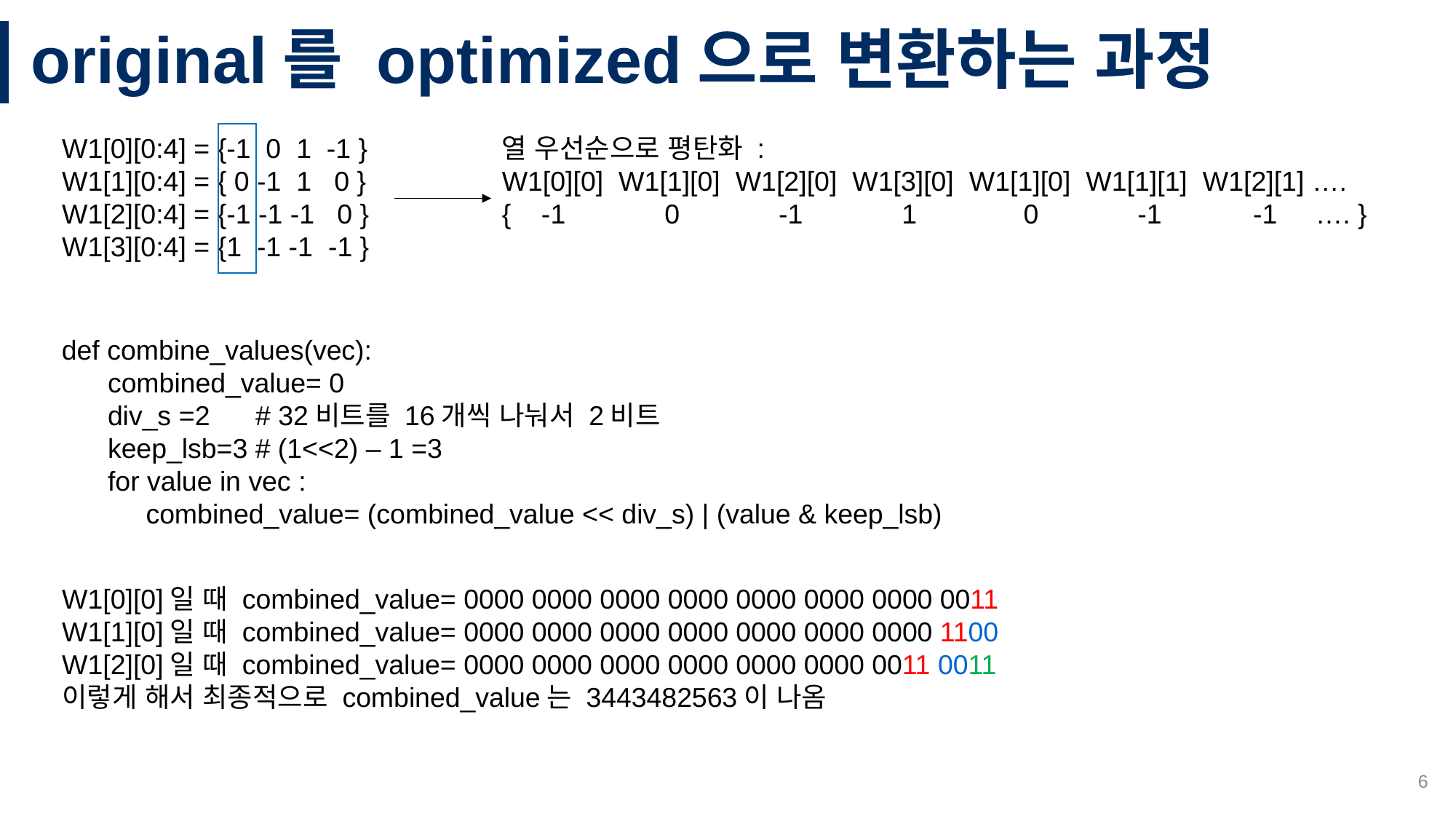

# original를 optimized으로 변환하는 과정

열 우선순으로 평탄화 :
W1[0][0]  W1[1][0]  W1[2][0]  W1[3][0]  W1[1][0]  W1[1][1]  W1[2][1] ….
{    -1             0             -1             1              0             -1            -1     …. }
W1[0][0:4] = {-1  0  1  -1 }
W1[1][0:4] = { 0 -1  1   0 }
W1[2][0:4] = {-1 -1 -1   0 }
W1[3][0:4] = {1  -1 -1  -1 }

def combine_values(vec):
      combined_value= 0
      div_s =2      # 32비트를 16개씩 나눠서 2비트
      keep_lsb=3 # (1<<2) – 1 =3
      for value in vec :
           combined_value= (combined_value << div_s) | (value & keep_lsb)
W1[0][0]일 때 combined_value= 0000 0000 0000 0000 0000 0000 0000 0011
W1[1][0]일 때 combined_value= 0000 0000 0000 0000 0000 0000 0000 1100
W1[2][0]일 때 combined_value= 0000 0000 0000 0000 0000 0000 0011 0011
이렇게 해서 최종적으로 combined_value는 3443482563이 나옴

6